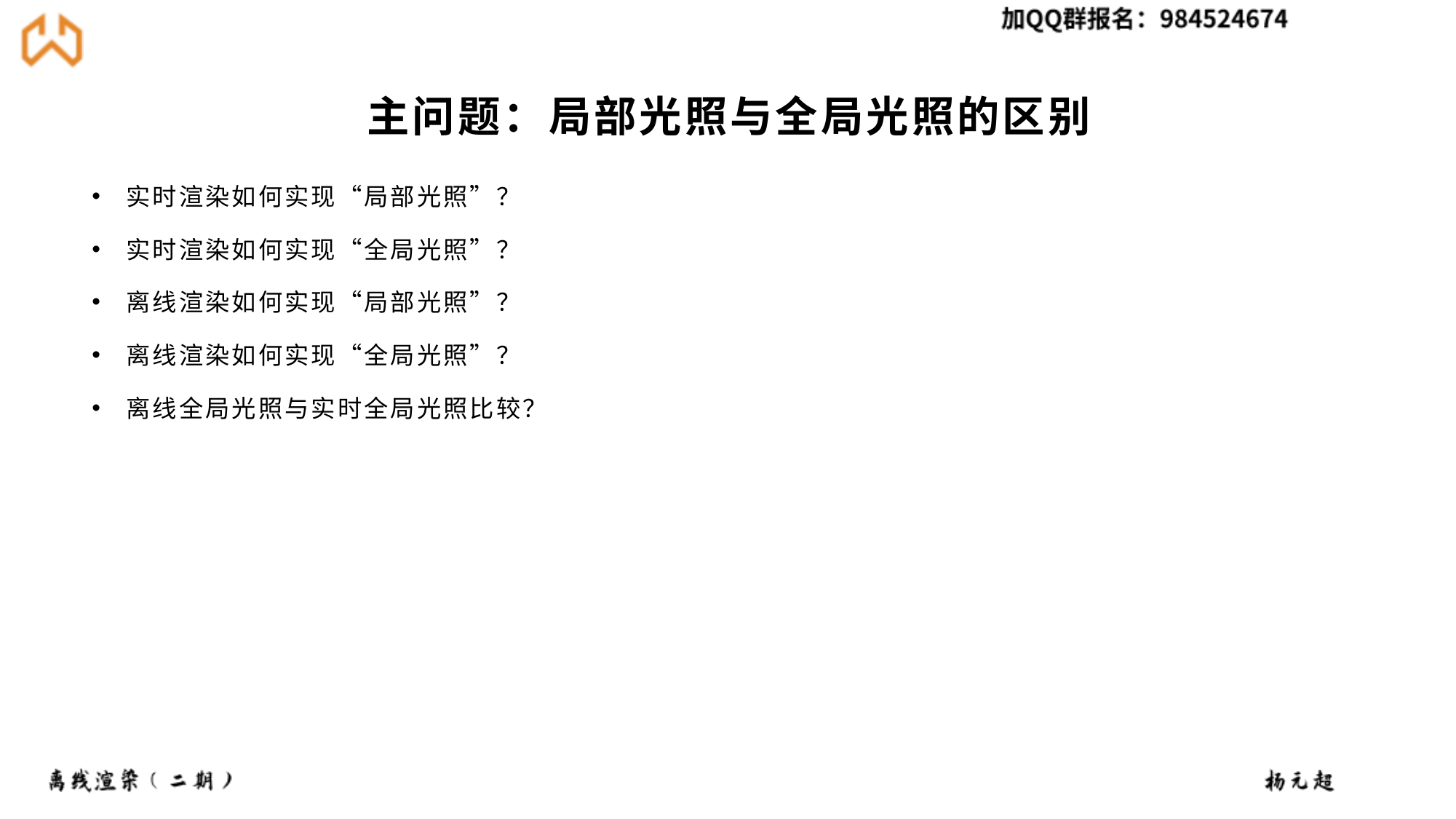

# 主问题：局部光照与全局光照的区别
实时渲染如何实现“局部光照”？
实时渲染如何实现“全局光照”？
离线渲染如何实现“局部光照”？
离线渲染如何实现“全局光照”？
离线全局光照与实时全局光照比较？